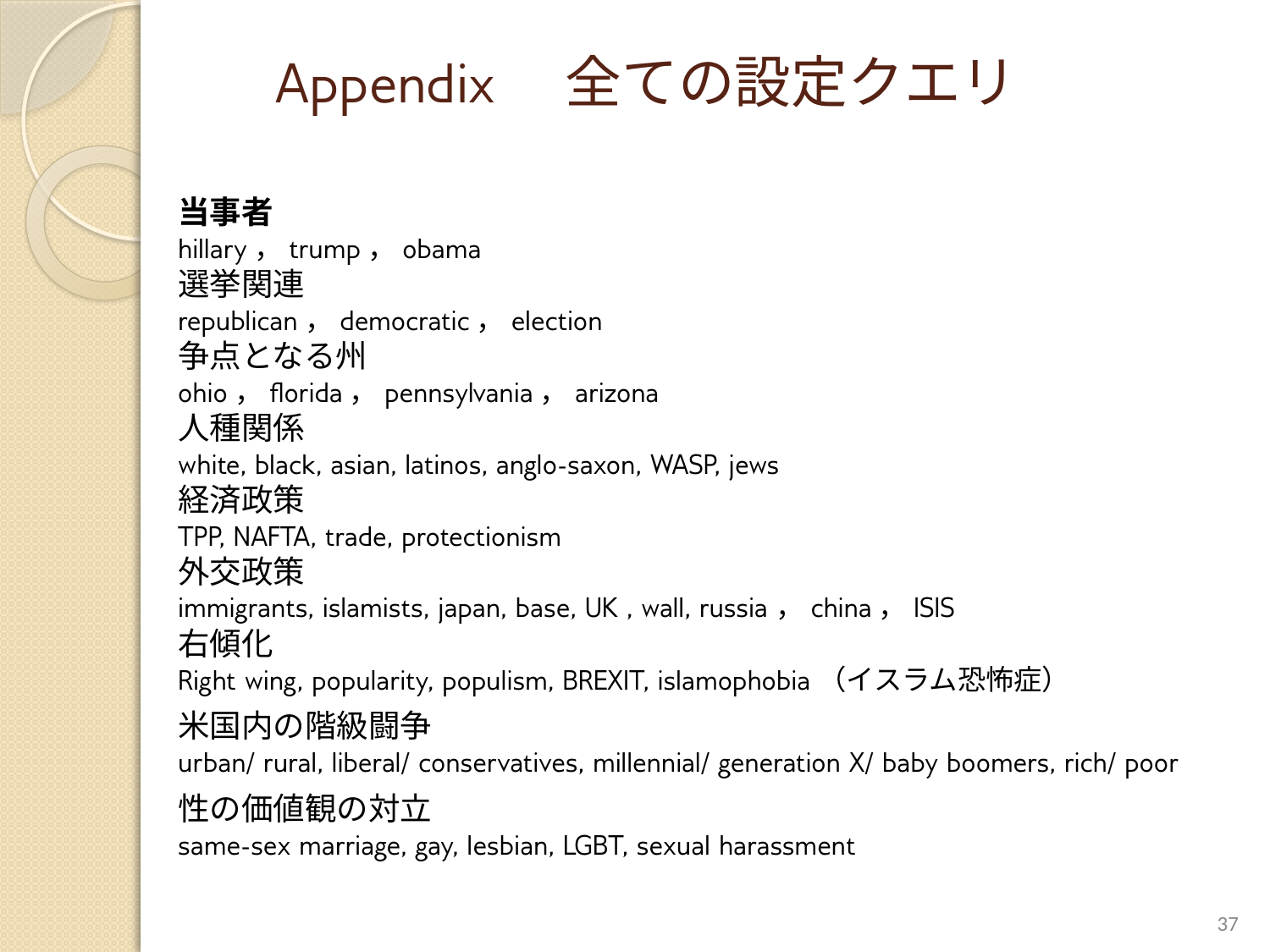

# Appendix　全ての設定クエリ
当事者
hillary，trump，obama
選挙関連
republican，democratic，election
争点となる州
ohio，florida，pennsylvania，arizona
人種関係
white, black, asian, latinos, anglo-saxon, WASP, jews
経済政策
TPP, NAFTA, trade, protectionism
外交政策
immigrants, islamists, japan, base, UK , wall, russia，china，ISIS
右傾化
Right wing, popularity, populism, BREXIT, islamophobia（イスラム恐怖症）
米国内の階級闘争
urban/ rural, liberal/ conservatives, millennial/ generation X/ baby boomers, rich/ poor
性の価値観の対立
same-sex marriage, gay, lesbian, LGBT, sexual harassment

37